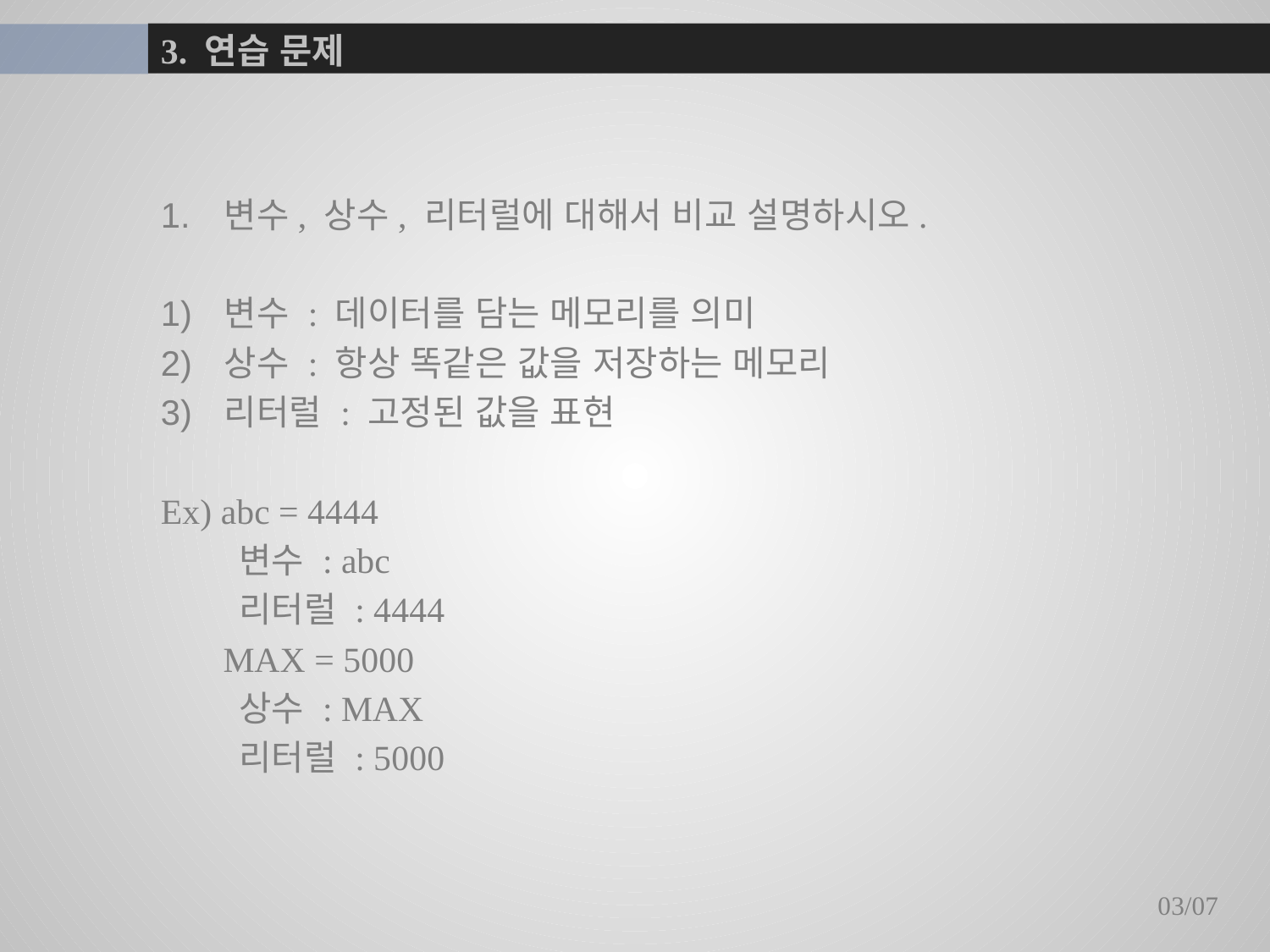

# 3. 연습 문제

변수, 상수, 리터럴에 대해서 비교 설명하시오.

변수 : 데이터를 담는 메모리를 의미
상수 : 항상 똑같은 값을 저장하는 메모리
리터럴 : 고정된 값을 표현

Ex) abc = 4444
       변수 : abc
       리터럴 : 4444
       MAX = 5000
       상수 : MAX
       리터럴 : 5000
03/07